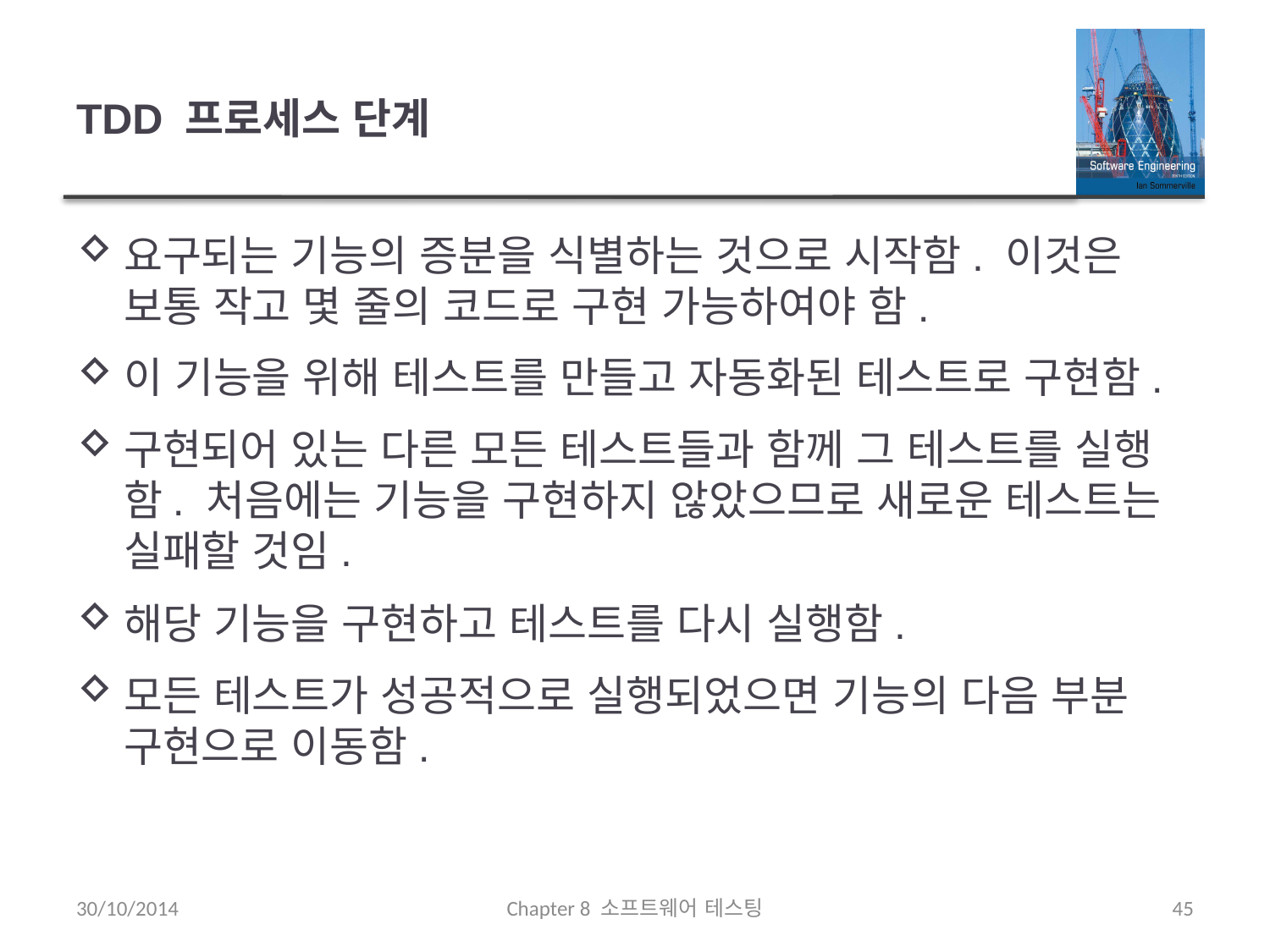

# TDD 프로세스 단계
요구되는 기능의 증분을 식별하는 것으로 시작함. 이것은 보통 작고 몇 줄의 코드로 구현 가능하여야 함.
이 기능을 위해 테스트를 만들고 자동화된 테스트로 구현함.
구현되어 있는 다른 모든 테스트들과 함께 그 테스트를 실행함. 처음에는 기능을 구현하지 않았으므로 새로운 테스트는 실패할 것임.
해당 기능을 구현하고 테스트를 다시 실행함.
모든 테스트가 성공적으로 실행되었으면 기능의 다음 부분 구현으로 이동함.

30/10/2014
Chapter 8 소프트웨어 테스팅
45